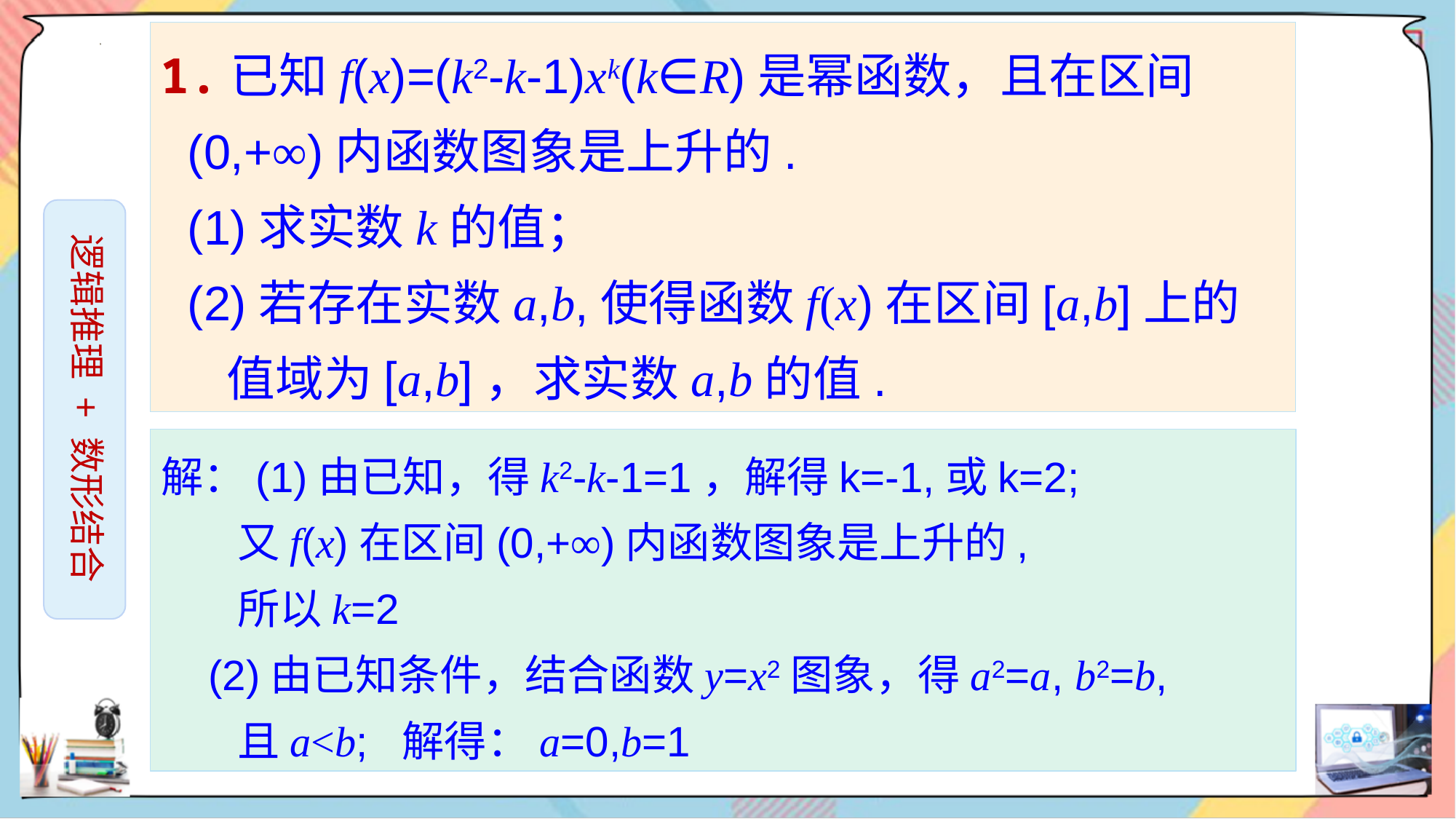

1.已知f(x)=(k2-k-1)xk(k∈R)是幂函数，且在区间
  (0,+∞)内函数图象是上升的.
  (1)求实数k的值；
  (2)若存在实数a,b,使得函数f(x)在区间[a,b]上的
     值域为[a,b]，求实数a,b的值.
 逻辑推理 + 数形结合
解：(1)由已知，得k2-k-1=1，解得k=-1,或k=2;
       又f(x)在区间(0,+∞)内函数图象是上升的,
       所以k=2
    (2)由已知条件，结合函数y=x2图象，得a2=a, b2=b,
       且a<b;  解得：a=0,b=1